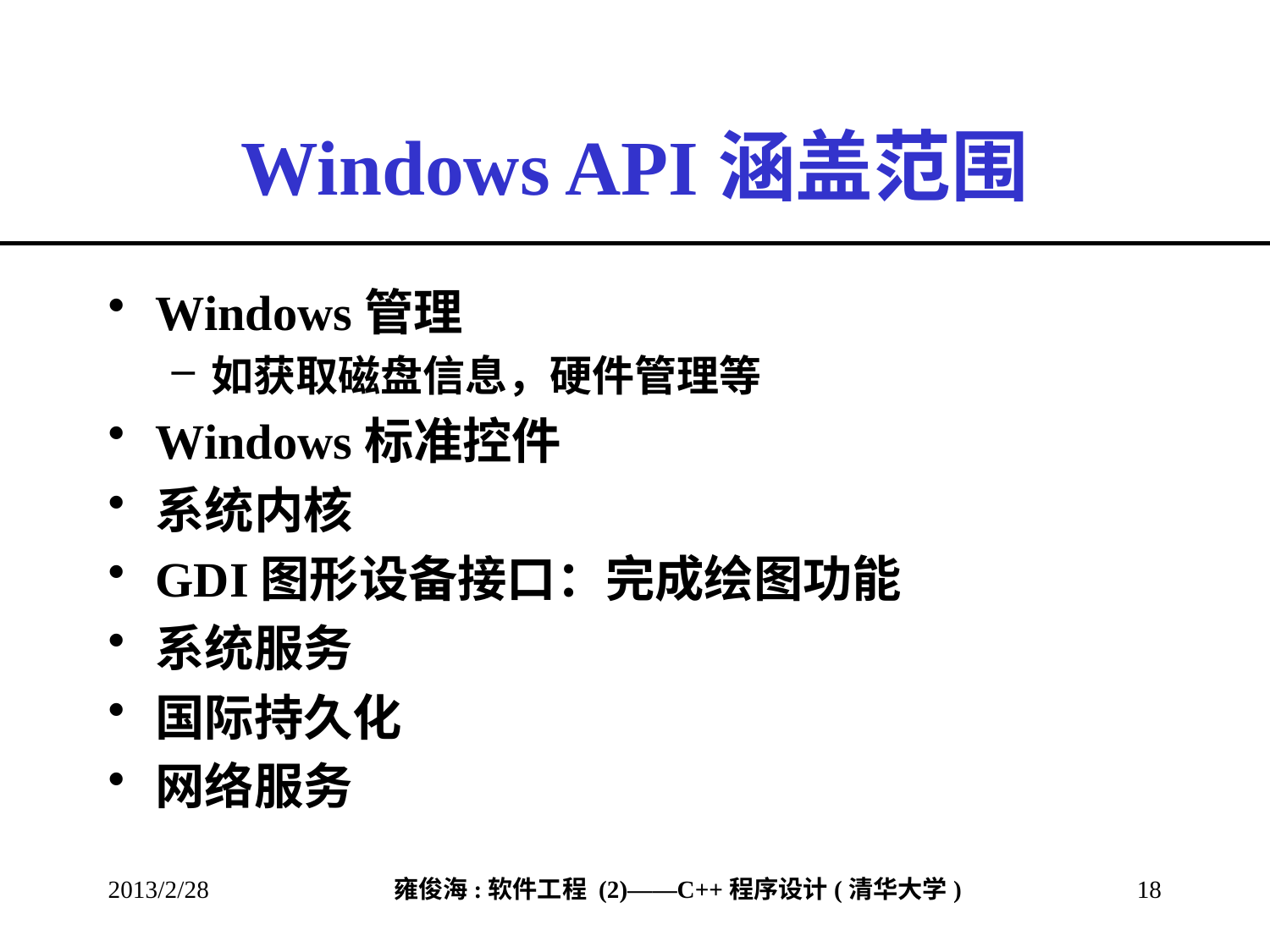

# Windows API涵盖范围
Windows管理
如获取磁盘信息，硬件管理等
Windows标准控件
系统内核
GDI图形设备接口：完成绘图功能
系统服务
国际持久化
网络服务
2013/2/28
18